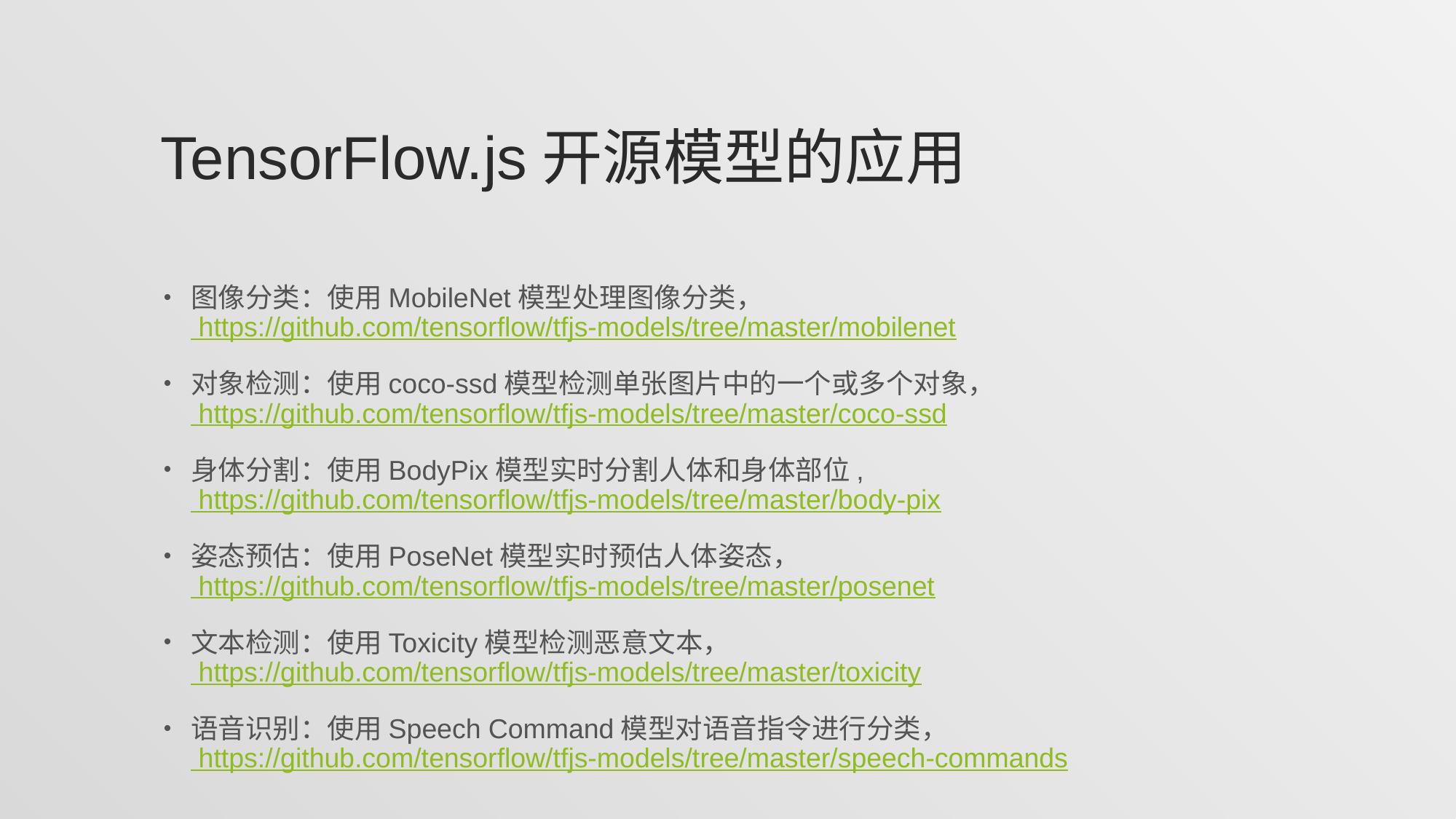

# TensorFlow.js开源模型的应用

图像分类：使用MobileNet模型处理图像分类， https://github.com/tensorflow/tfjs-models/tree/master/mobilenet
对象检测：使用coco-ssd模型检测单张图片中的一个或多个对象， https://github.com/tensorflow/tfjs-models/tree/master/coco-ssd
身体分割：使用BodyPix模型实时分割人体和身体部位, https://github.com/tensorflow/tfjs-models/tree/master/body-pix
姿态预估：使用PoseNet模型实时预估人体姿态， https://github.com/tensorflow/tfjs-models/tree/master/posenet
文本检测：使用Toxicity模型检测恶意文本， https://github.com/tensorflow/tfjs-models/tree/master/toxicity
语音识别：使用Speech Command模型对语音指令进行分类， https://github.com/tensorflow/tfjs-models/tree/master/speech-commands